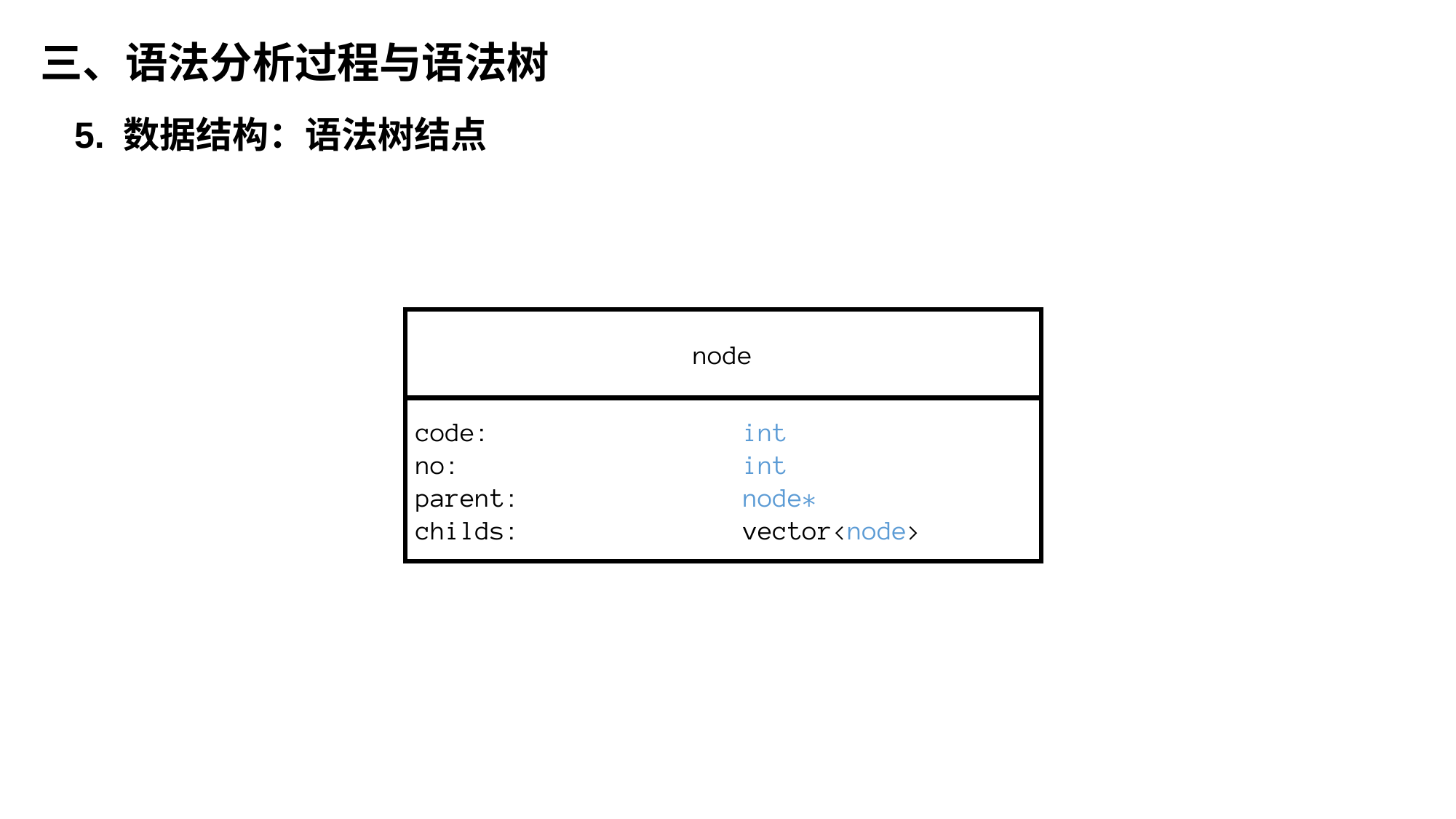

三、语法分析过程与语法树
5. 数据结构：语法树结点
node
code:			int
no:			int
parent:			node*
childs:			vector<node>